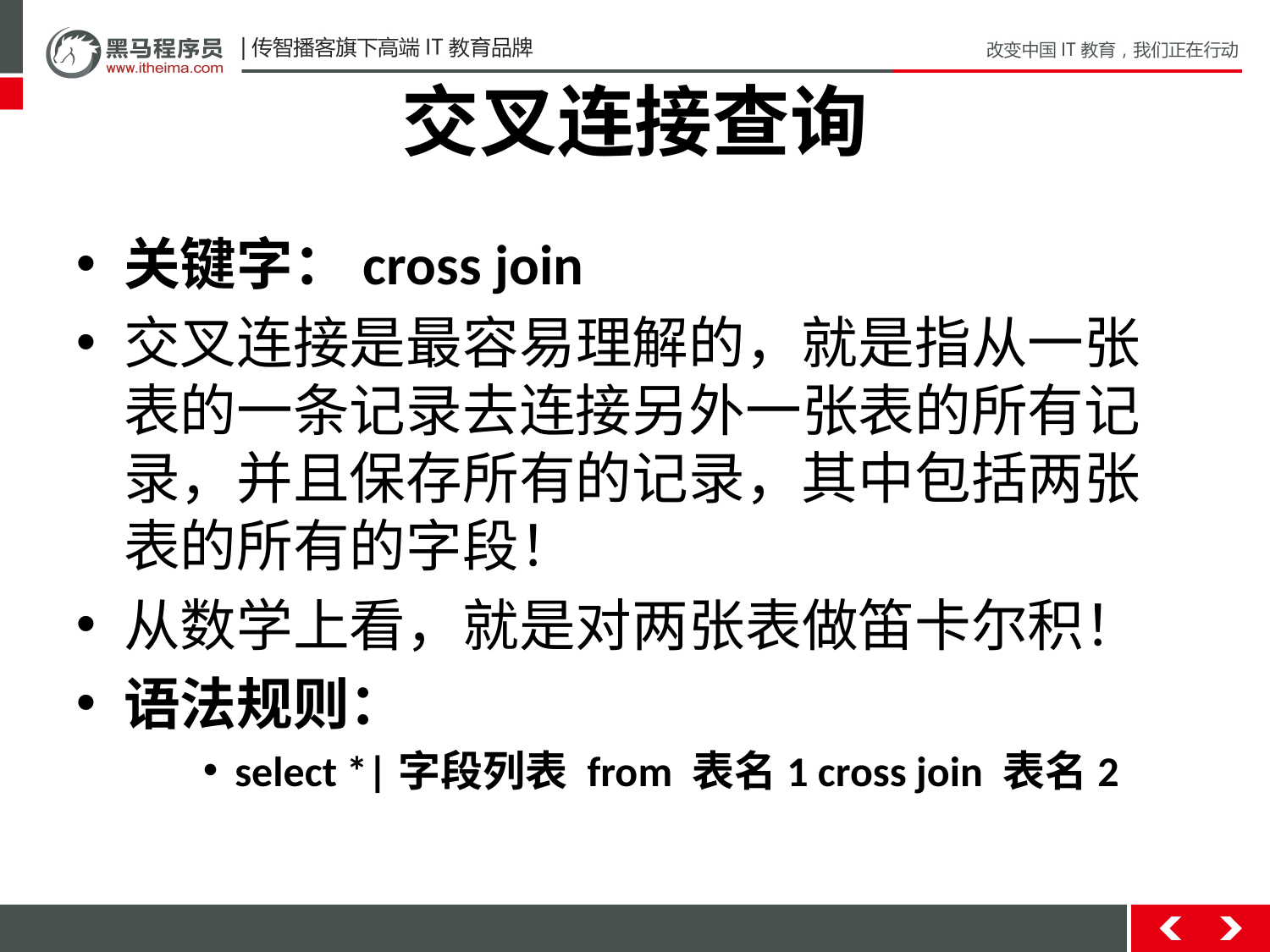

# 交叉连接查询
关键字：cross join
交叉连接是最容易理解的，就是指从一张表的一条记录去连接另外一张表的所有记录，并且保存所有的记录，其中包括两张表的所有的字段！
从数学上看，就是对两张表做笛卡尔积！
语法规则：
select *|字段列表 from 表名1 cross join 表名2